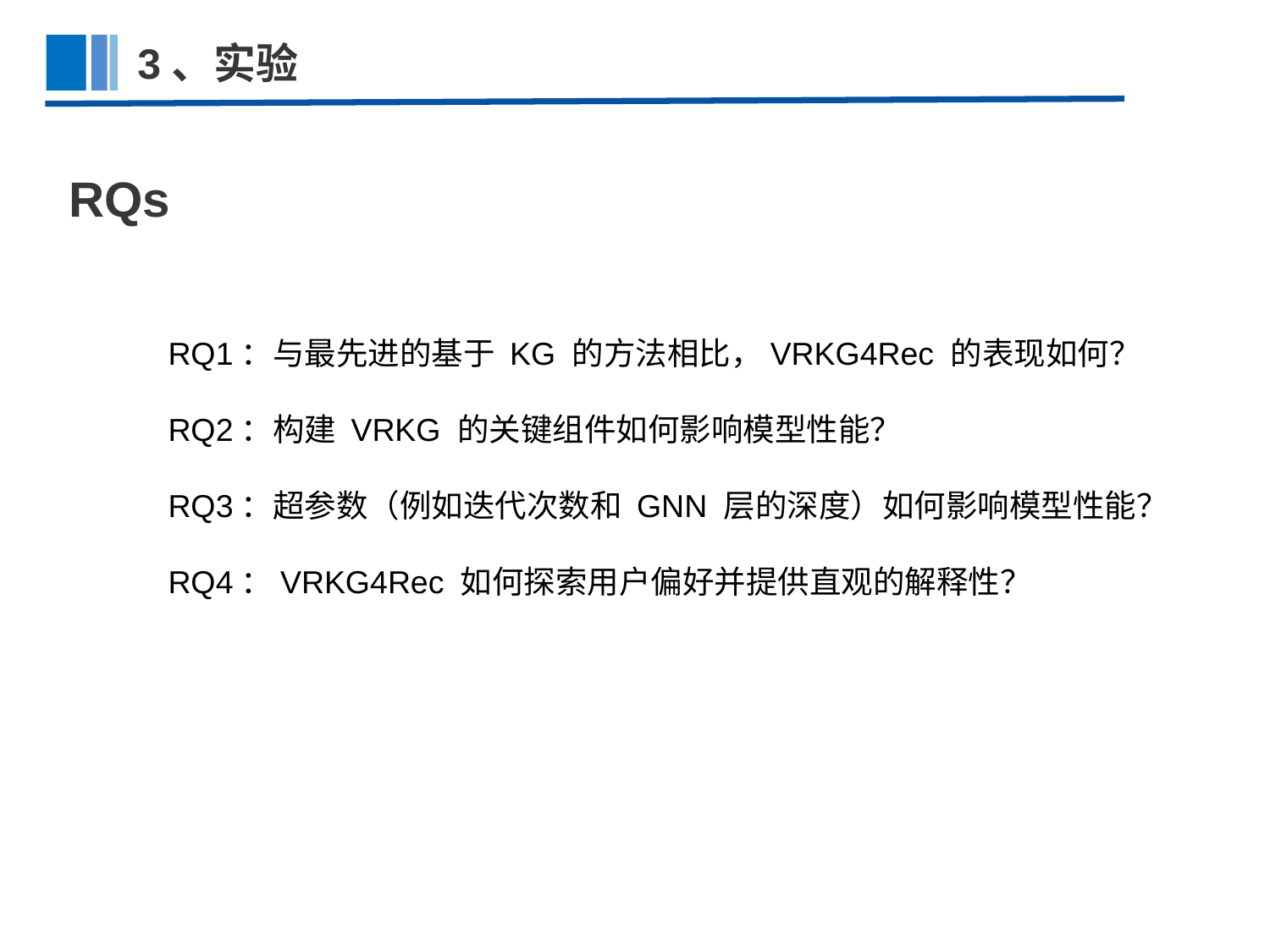

3、实验

 RQs
RQ1：与最先进的基于 KG 的方法相比，VRKG4Rec 的表现如何？
RQ2：构建 VRKG 的关键组件如何影响模型性能？
RQ3：超参数（例如迭代次数和 GNN 层的深度）如何影响模型性能？
RQ4：VRKG4Rec 如何探索用户偏好并提供直观的解释性？